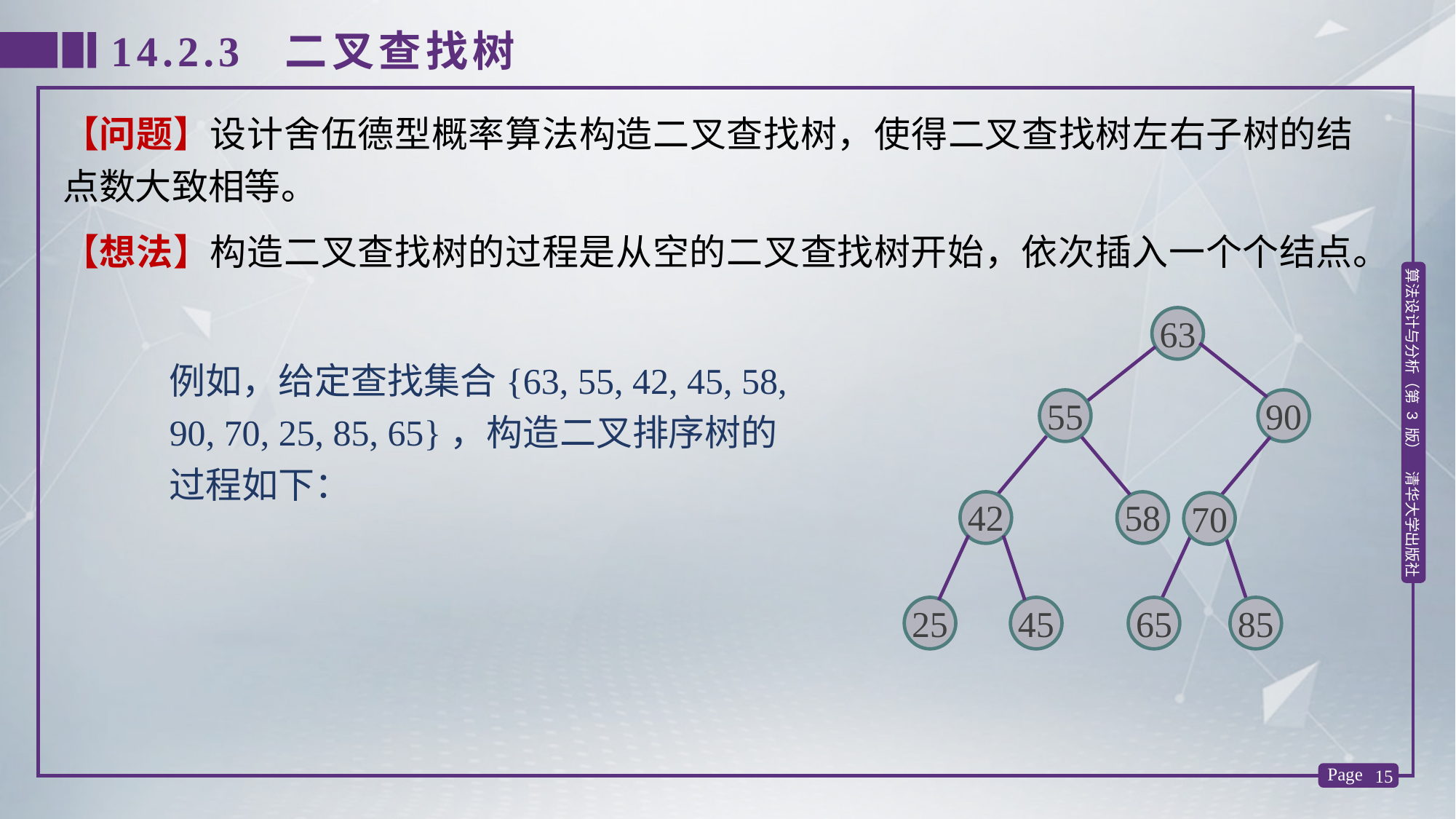

14.2.3  二叉查找树
【问题】设计舍伍德型概率算法构造二叉查找树，使得二叉查找树左右子树的结点数大致相等。
【想法】构造二叉查找树的过程是从空的二叉查找树开始，依次插入一个个结点。
63

90
例如，给定查找集合{63, 55, 42, 45, 58, 90, 70, 25, 85, 65}，构造二叉排序树的过程如下：

55

42

58

70

25

45

65

85